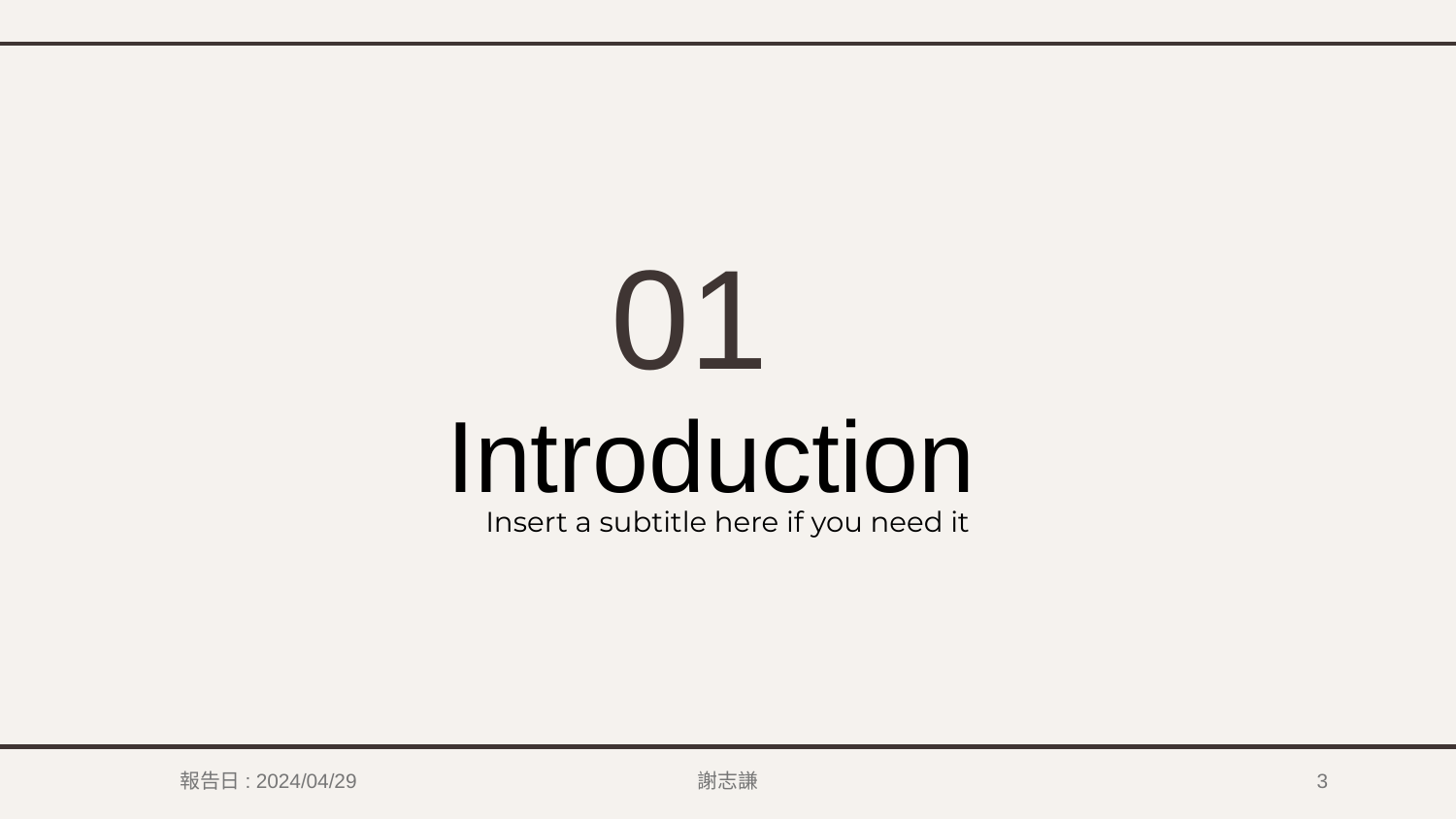

01
# Introduction
Insert a subtitle here if you need it
謝志謙
3
報告日: 2024/04/29